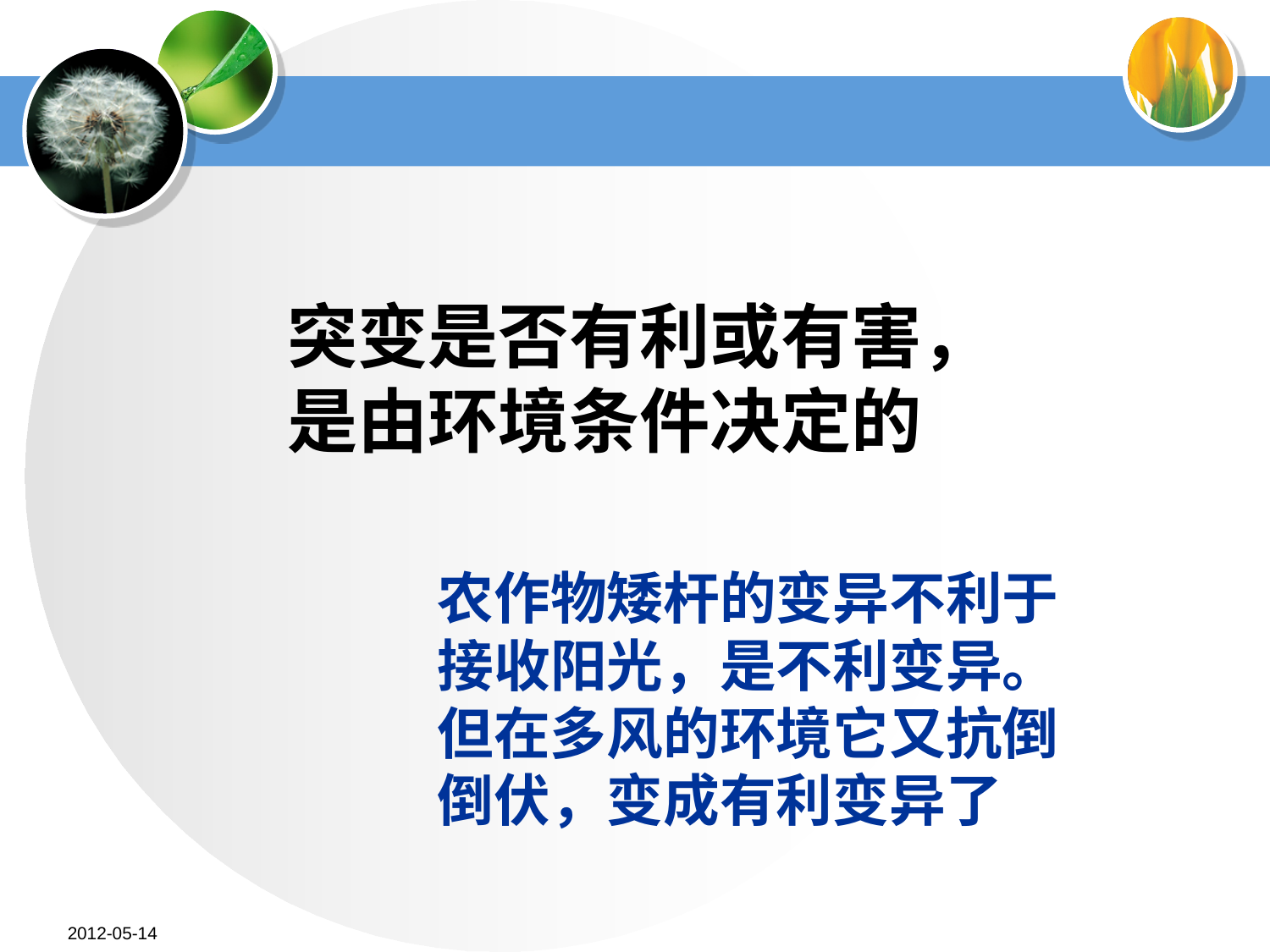

突变是否有利或有害，是由环境条件决定的
农作物矮杆的变异不利于接收阳光，是不利变异。但在多风的环境它又抗倒倒伏，变成有利变异了
2012-05-14